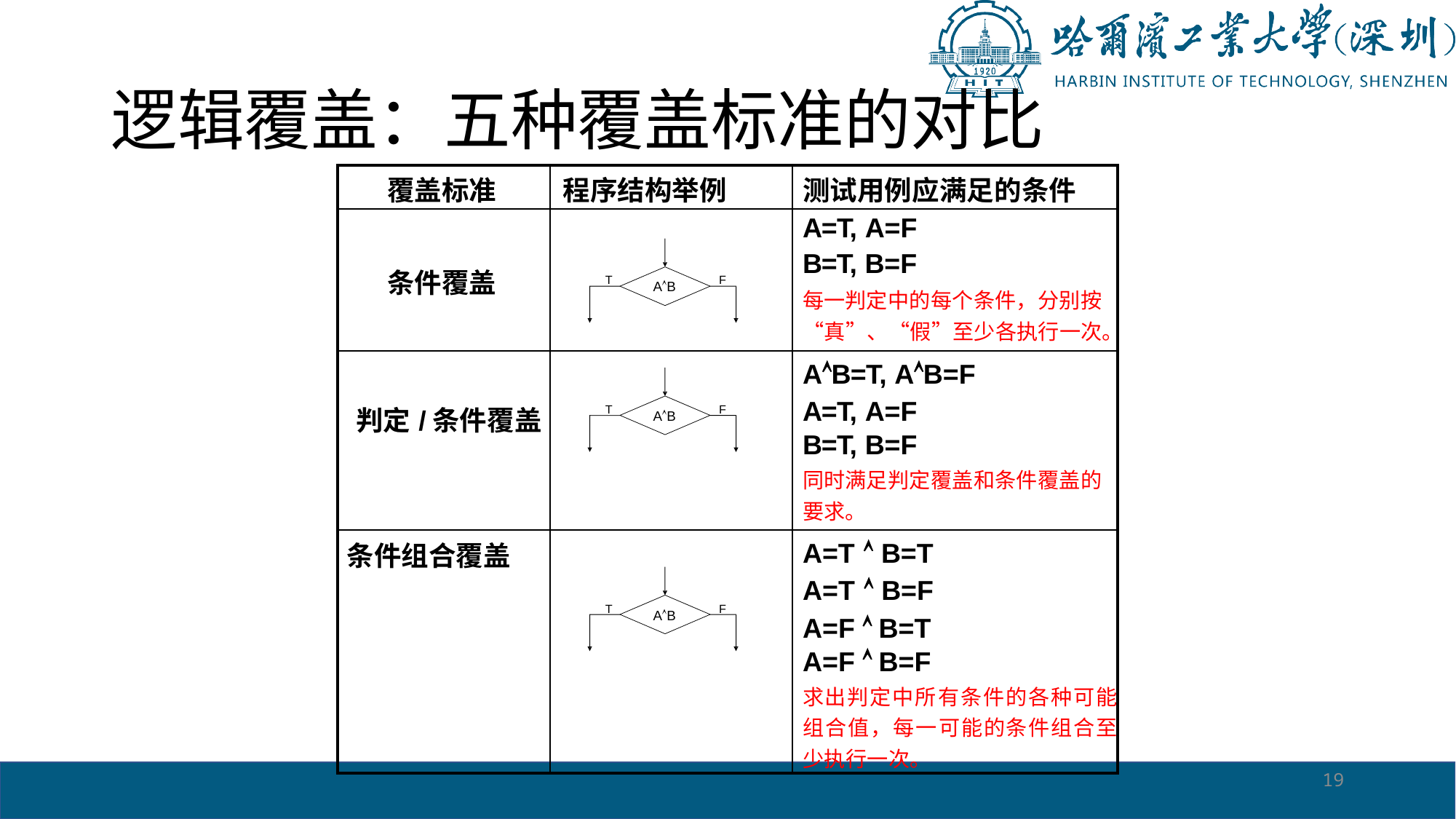

# 逻辑覆盖：五种覆盖标准的对比
| 覆盖标准 | 程序结构举例 | 测试用例应满足的条件 |
| --- | --- | --- |
| 条件覆盖 | T A∧B F | A=T, A=F B=T, B=F 每一判定中的每个条件，分别按“真”、“假”至少各执行一次。 |
| 判定/条件覆盖 | T A∧B F | A∧B=T, A∧B=F A=T, A=F B=T, B=F 同时满足判定覆盖和条件覆盖的要求。 |
| 条件组合覆盖 | T A∧B F | A=T ∧ B=T A=T ∧ B=F A=F ∧ B=T A=F ∧ B=F 求出判定中所有条件的各种可能组合值，每一可能的条件组合至少执行一次。 |

19